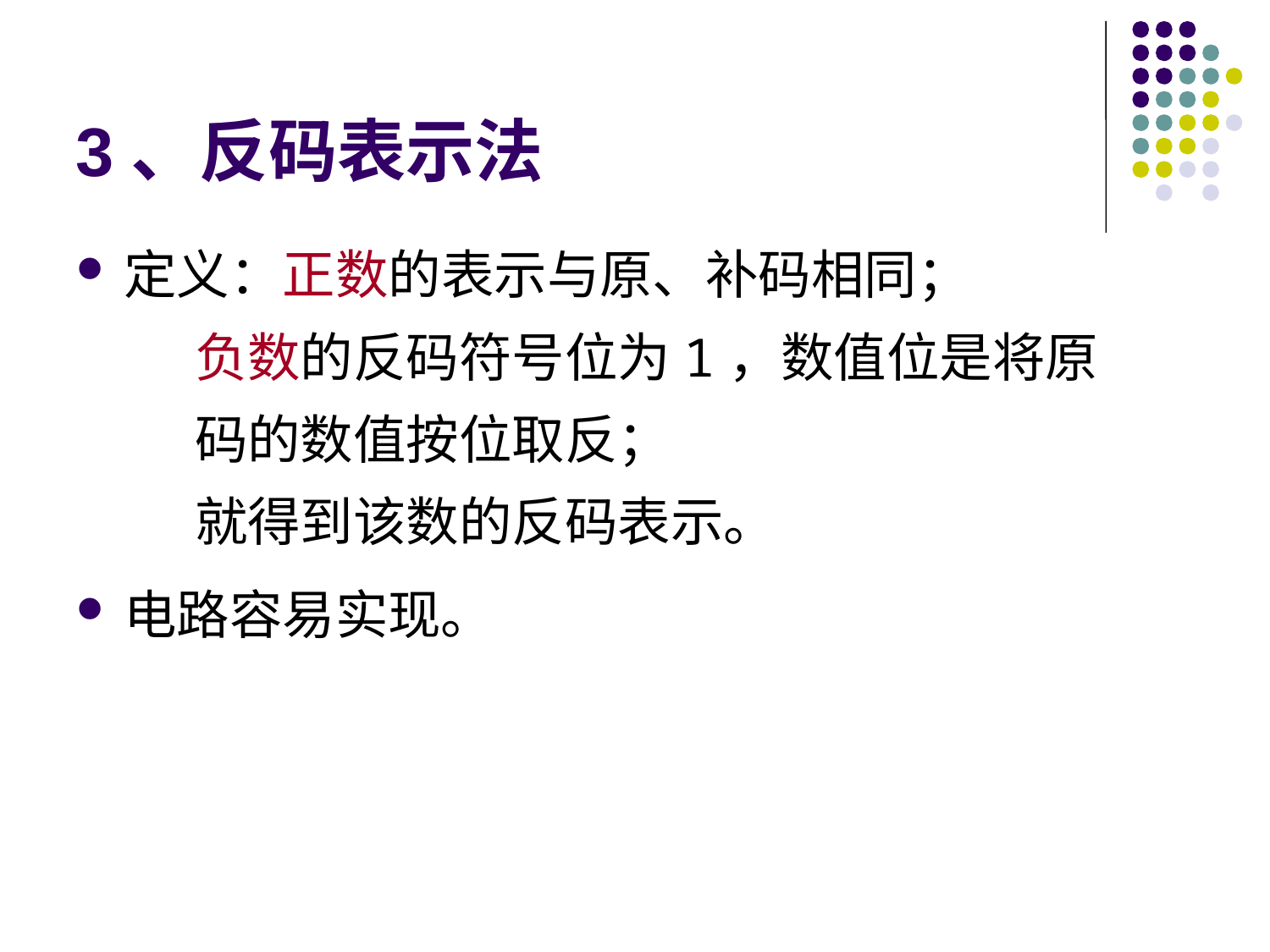

# 3、反码表示法
定义：正数的表示与原、补码相同；
      负数的反码符号位为1，数值位是将原
      码的数值按位取反；
      就得到该数的反码表示。
电路容易实现。

35